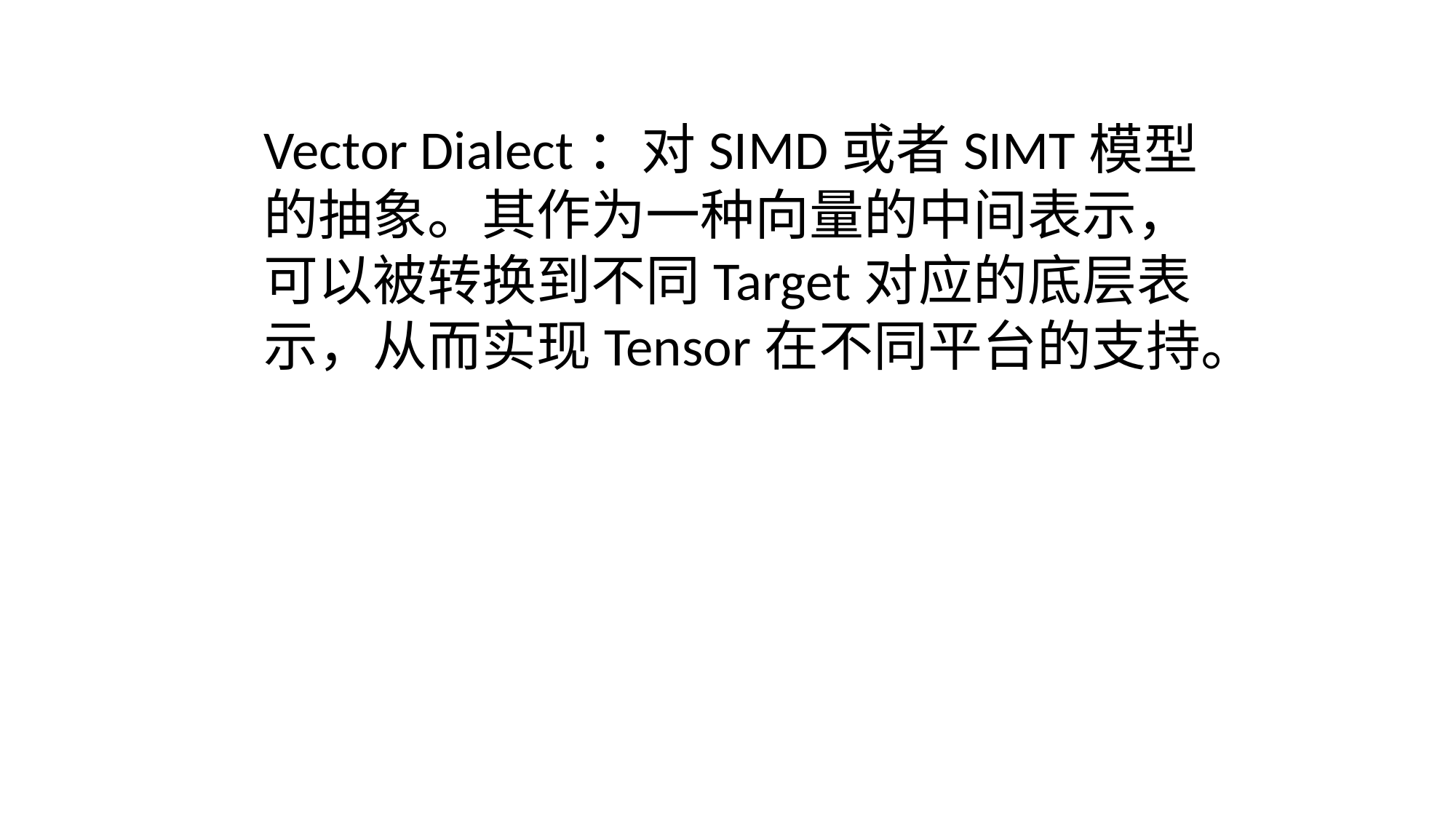

Vector Dialect：对SIMD或者SIMT模型的抽象。其作为一种向量的中间表示，可以被转换到不同Target对应的底层表示，从而实现Tensor在不同平台的支持。